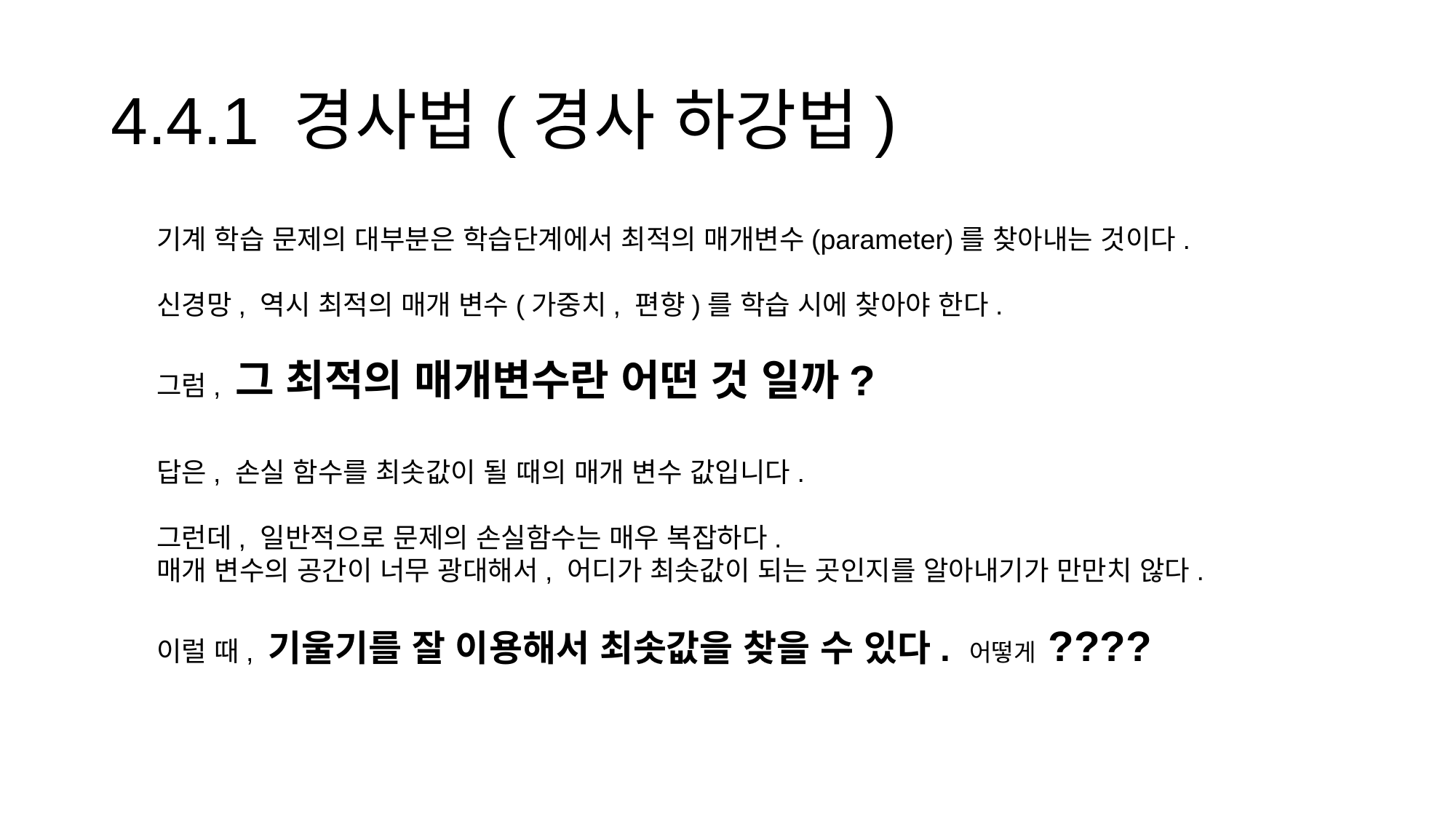

# 4.4.1 경사법(경사 하강법)
기계 학습 문제의 대부분은 학습단계에서 최적의 매개변수(parameter)를 찾아내는 것이다.

신경망, 역시 최적의 매개 변수(가중치, 편향)를 학습 시에 찾아야 한다.

그럼, 그 최적의 매개변수란 어떤 것 일까?

답은, 손실 함수를 최솟값이 될 때의 매개 변수 값입니다.

그런데, 일반적으로 문제의 손실함수는 매우 복잡하다.
매개 변수의 공간이 너무 광대해서, 어디가 최솟값이 되는 곳인지를 알아내기가 만만치 않다.

이럴 때, 기울기를 잘 이용해서 최솟값을 찾을 수 있다. 어떻게 ????